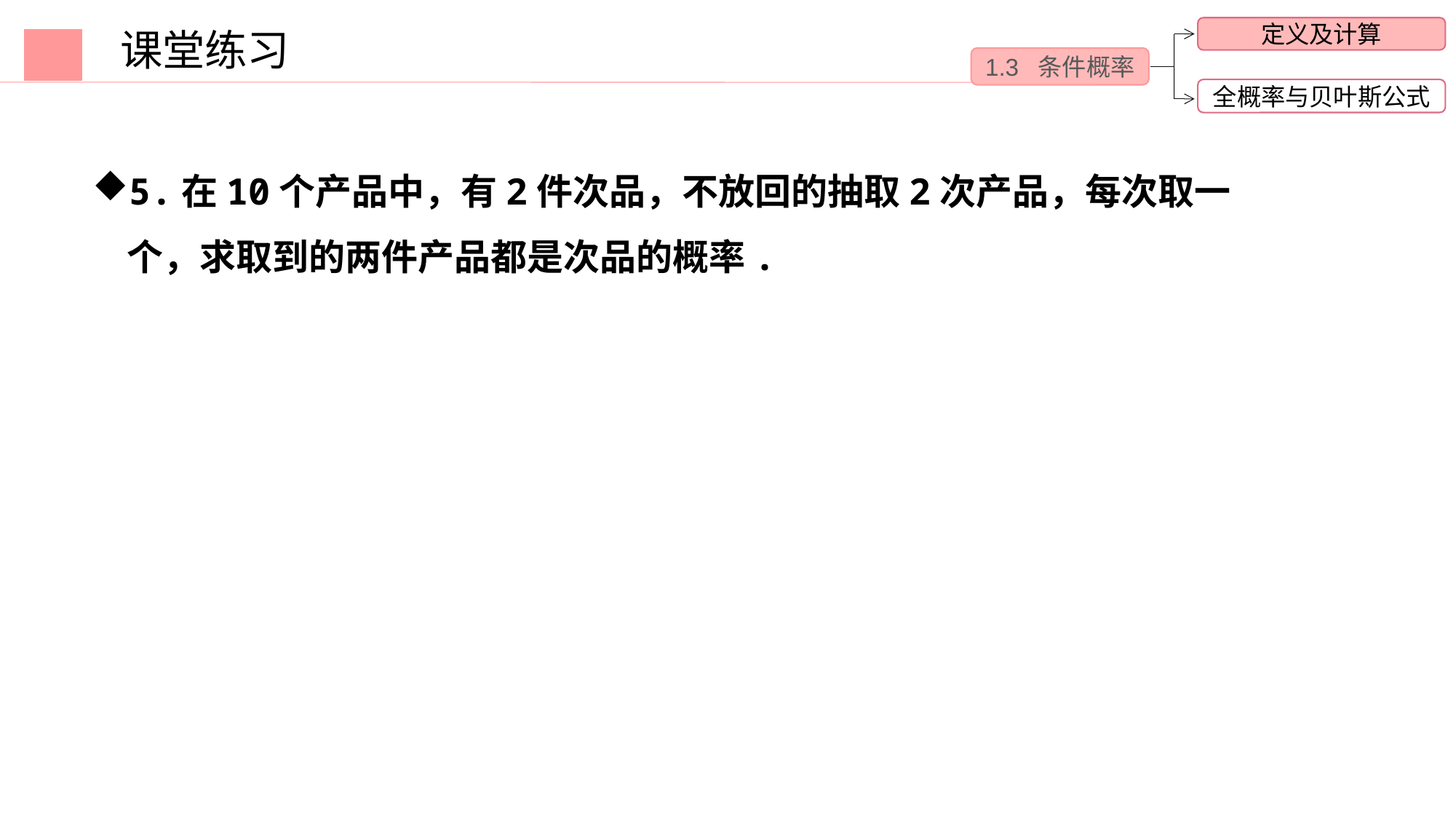

课堂练习
定义及计算

1.3  条件概率
全概率与贝叶斯公式

5.在10个产品中，有2件次品，不放回的抽取2次产品，每次取一个，求取到的两件产品都是次品的概率.